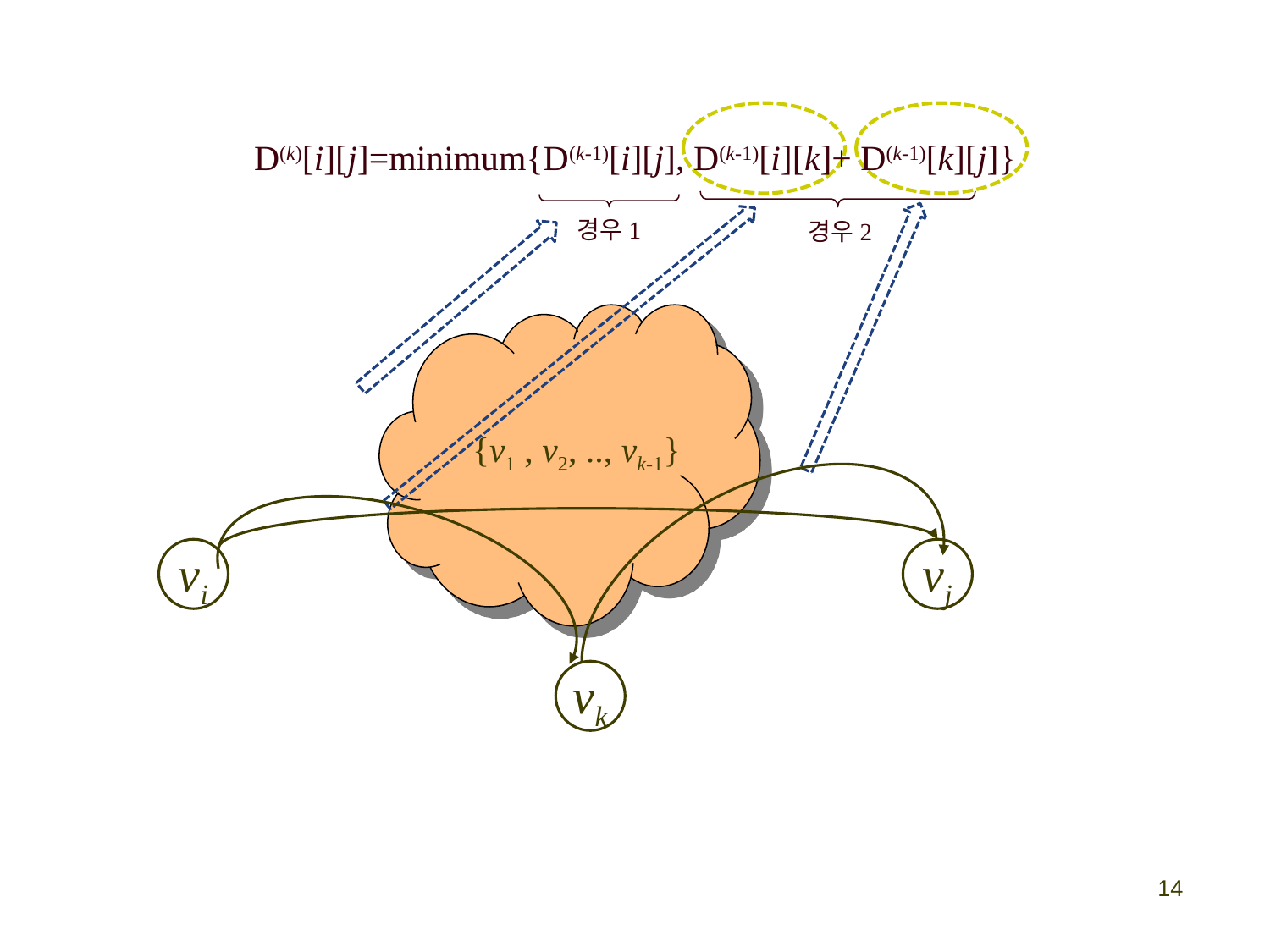

D(k)[i][j]=minimum{D(k-1)[i][j], D(k-1)[i][k]+ D(k-1)[k][j]}

경우1
경우2

{v1 , v2, .., vk-1}

vi
vj
vk
14